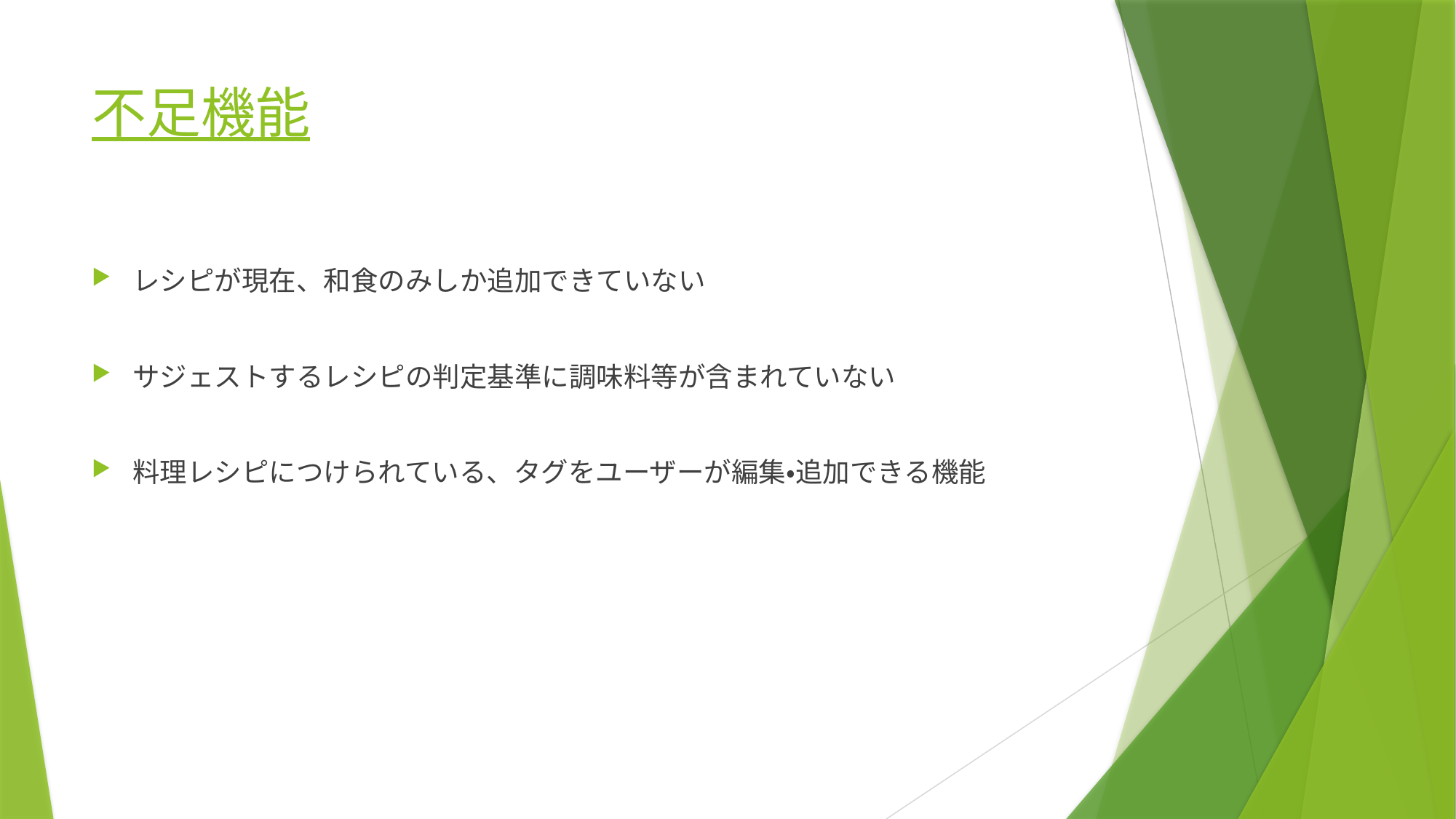

# 不足機能
レシピが現在、和食のみしか追加できていない

サジェストするレシピの判定基準に調味料等が含まれていない

料理レシピにつけられている、タグをユーザーが編集・追加できる機能